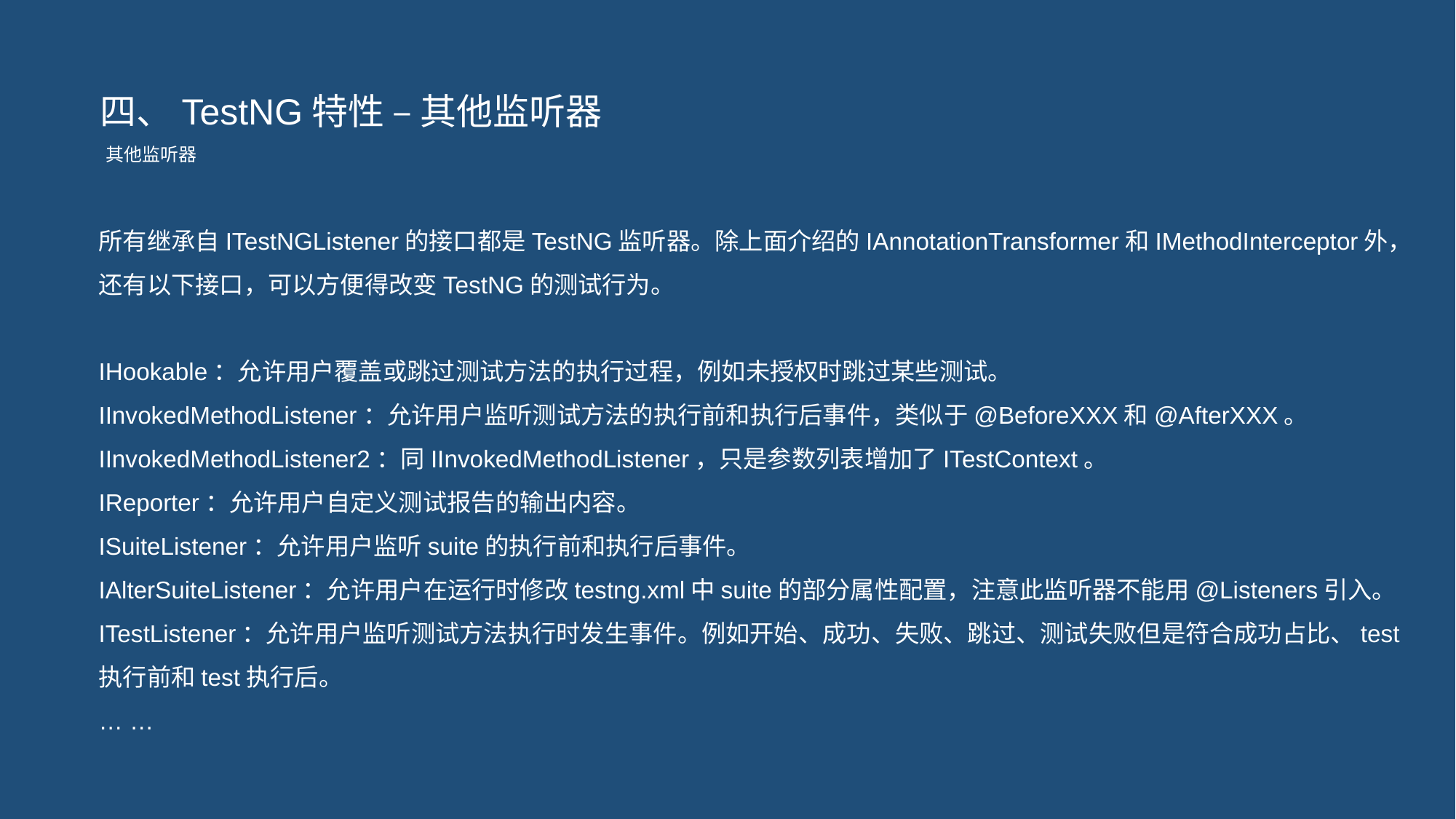

四、TestNG特性 – 其他监听器
其他监听器
所有继承自ITestNGListener的接口都是TestNG监听器。除上面介绍的IAnnotationTransformer和IMethodInterceptor外，
还有以下接口，可以方便得改变TestNG的测试行为。

IHookable：允许用户覆盖或跳过测试方法的执行过程，例如未授权时跳过某些测试。
IInvokedMethodListener：允许用户监听测试方法的执行前和执行后事件，类似于@BeforeXXX和@AfterXXX。
IInvokedMethodListener2：同IInvokedMethodListener，只是参数列表增加了ITestContext。
IReporter：允许用户自定义测试报告的输出内容。
ISuiteListener：允许用户监听suite的执行前和执行后事件。
IAlterSuiteListener：允许用户在运行时修改testng.xml中suite的部分属性配置，注意此监听器不能用@Listeners引入。
ITestListener：允许用户监听测试方法执行时发生事件。例如开始、成功、失败、跳过、测试失败但是符合成功占比、test
执行前和test执行后。
… …